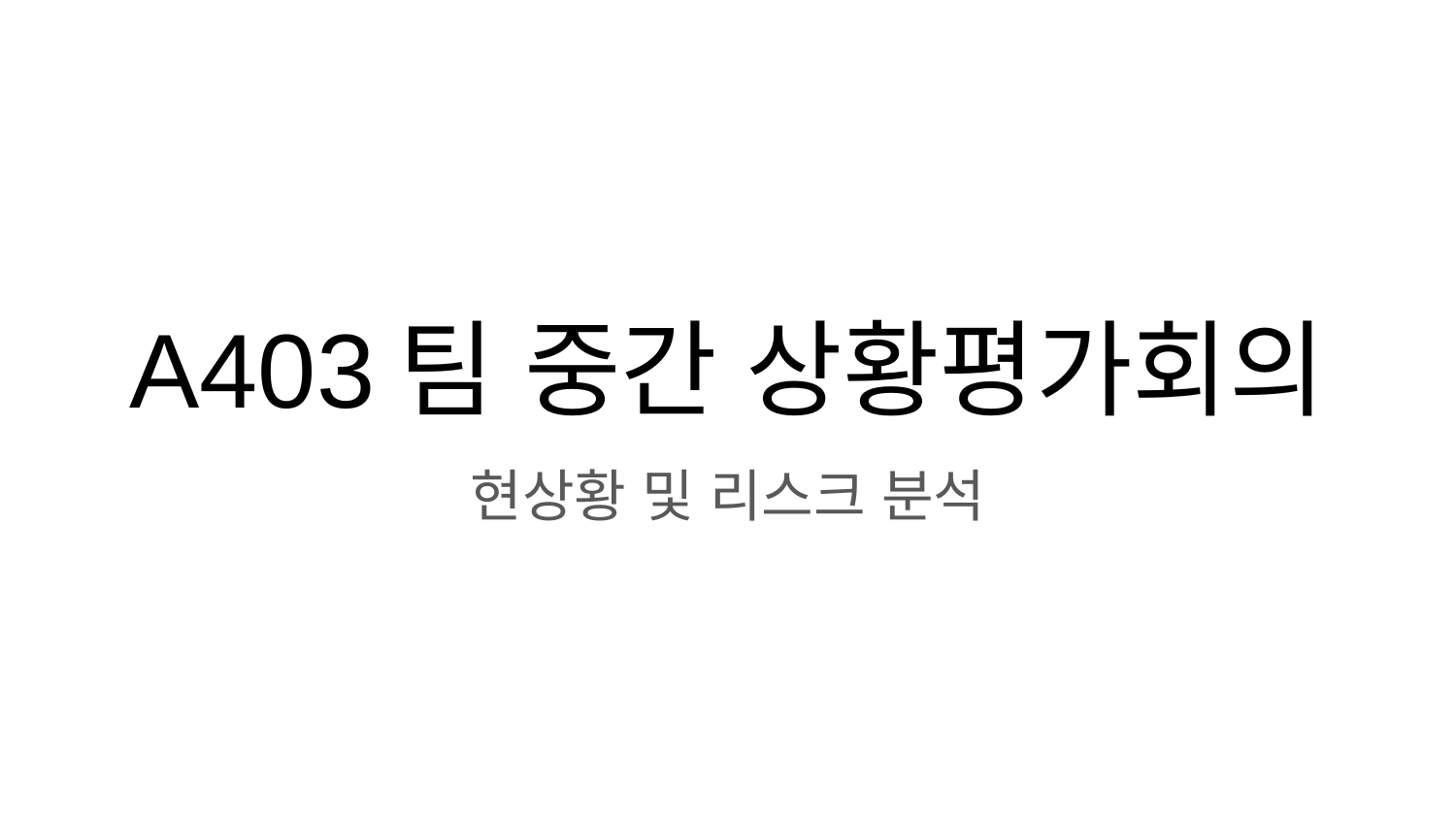

# A403팀 중간 상황평가회의
현상황 및 리스크 분석